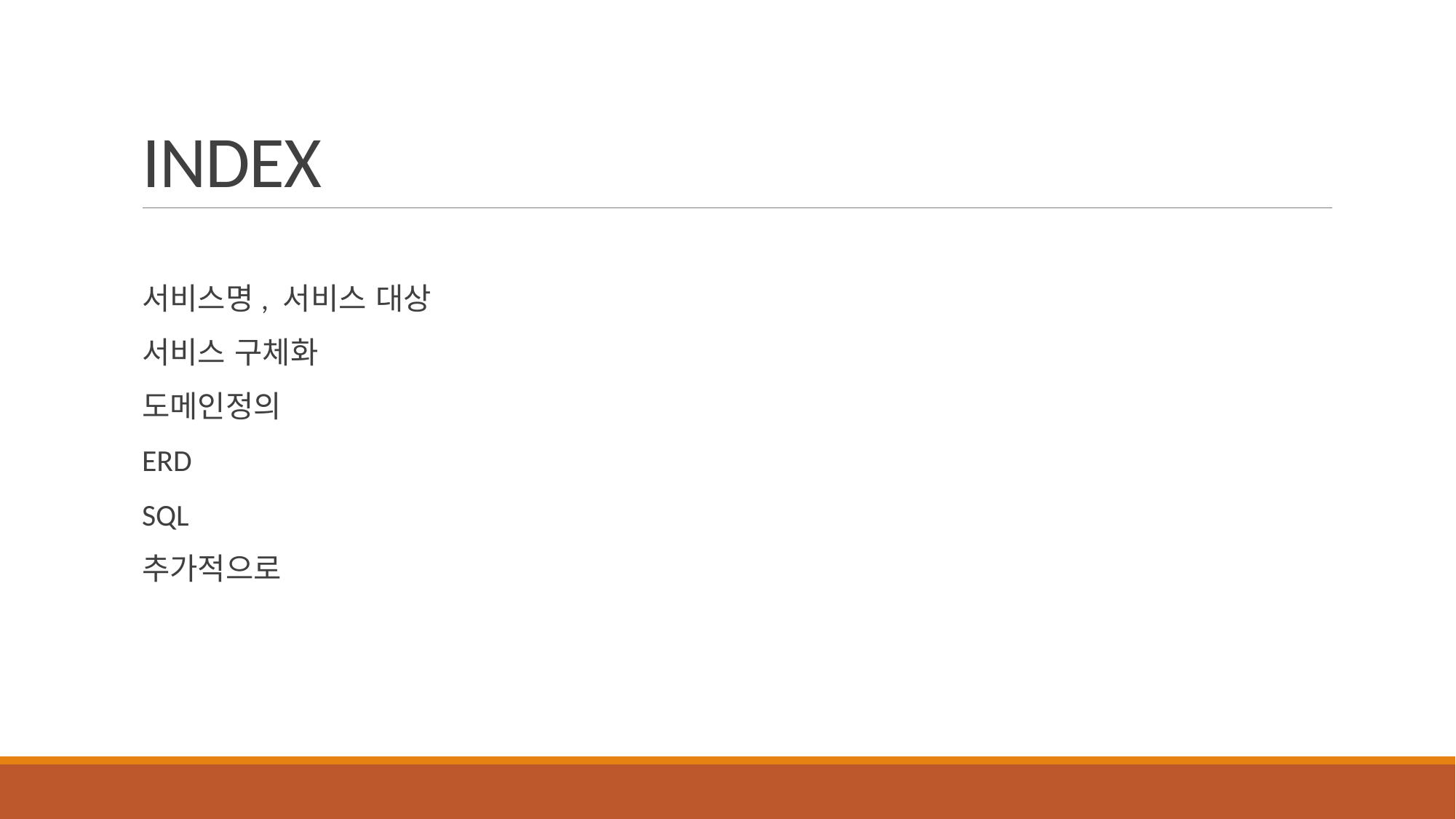

# INDEX

서비스명, 서비스 대상
서비스 구체화
도메인정의
ERD
SQL
추가적으로